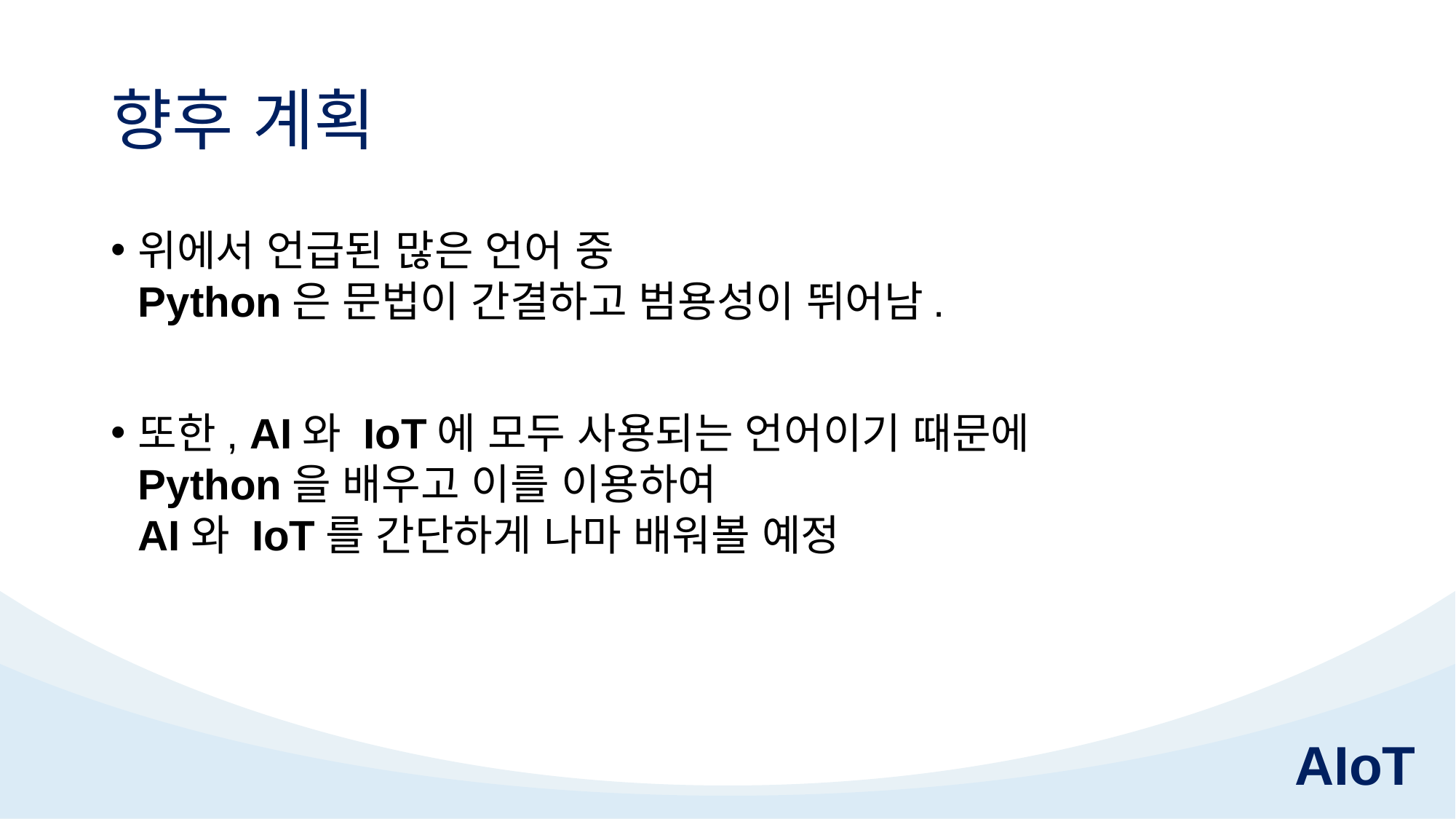

# 향후 계획
위에서 언급된 많은 언어 중
Python은 문법이 간결하고 범용성이 뛰어남.

또한, AI와 IoT에 모두 사용되는 언어이기 때문에
Python을 배우고 이를 이용하여
AI와 IoT를 간단하게 나마 배워볼 예정